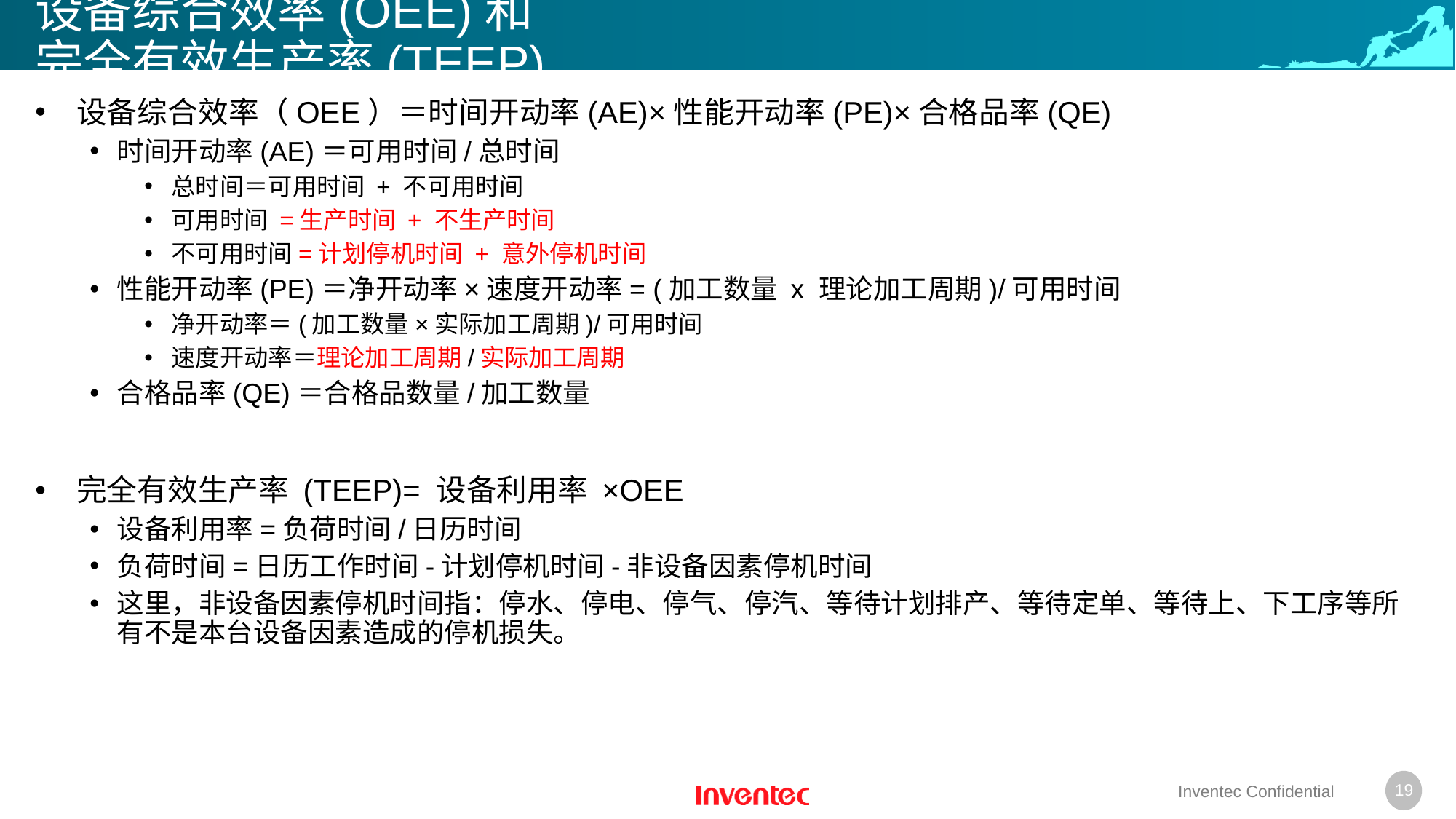

# 设备综合效率(OEE)和完全有效生产率(TEEP)
 设备综合效率（OEE）＝时间开动率(AE)×性能开动率(PE)×合格品率(QE)
时间开动率(AE)＝可用时间/总时间
总时间＝可用时间 + 不可用时间
可用时间 =生产时间 + 不生产时间
不可用时间=计划停机时间 + 意外停机时间
性能开动率(PE)＝净开动率×速度开动率= (加工数量 x 理论加工周期)/可用时间
净开动率＝(加工数量×实际加工周期)/可用时间
速度开动率＝理论加工周期/实际加工周期
合格品率(QE)＝合格品数量/加工数量

 完全有效生产率 (TEEP)= 设备利用率 ×OEE
设备利用率=负荷时间/日历时间
负荷时间=日历工作时间-计划停机时间-非设备因素停机时间
这里，非设备因素停机时间指：停水、停电、停气、停汽、等待计划排产、等待定单、等待上、下工序等所有不是本台设备因素造成的停机损失。